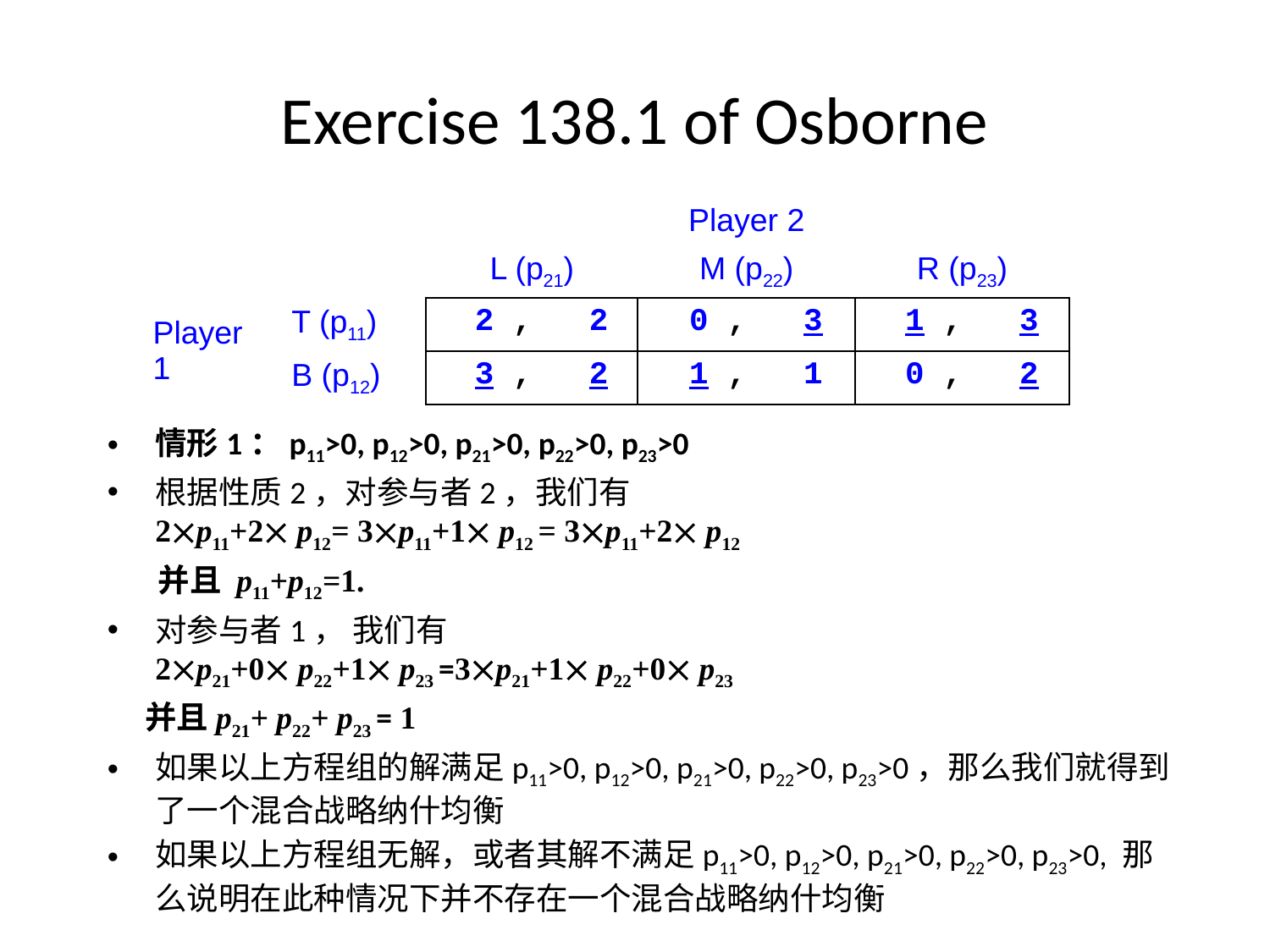

# Exercise 138.1 of Osborne
|  |  |  | Player 2 |  |
| --- | --- | --- | --- | --- |
|  |  | L (p21) | M (p22) | R (p23) |
| Player 1 | T (p11) | 2 , 2 | 0 , 3 | 1 , 3 |
|  | B (p12) | 3 , 2 | 1 , 1 | 0 , 2 |
情形1：p11>0, p12>0, p21>0, p22>0, p23>0
根据性质2，对参与者2，我们有
2×p11+2× p12= 3×p11+1× p12 = 3×p11+2× p12
      并且 p11+p12=1.
对参与者1， 我们有
2×p21+0× p22+1× p23 =3×p21+1× p22+0× p23
       并且p21+ p22+ p23 = 1
如果以上方程组的解满足p11>0, p12>0, p21>0, p22>0, p23>0，那么我们就得到了一个混合战略纳什均衡
如果以上方程组无解，或者其解不满足p11>0, p12>0, p21>0, p22>0, p23>0, 那么说明在此种情况下并不存在一个混合战略纳什均衡